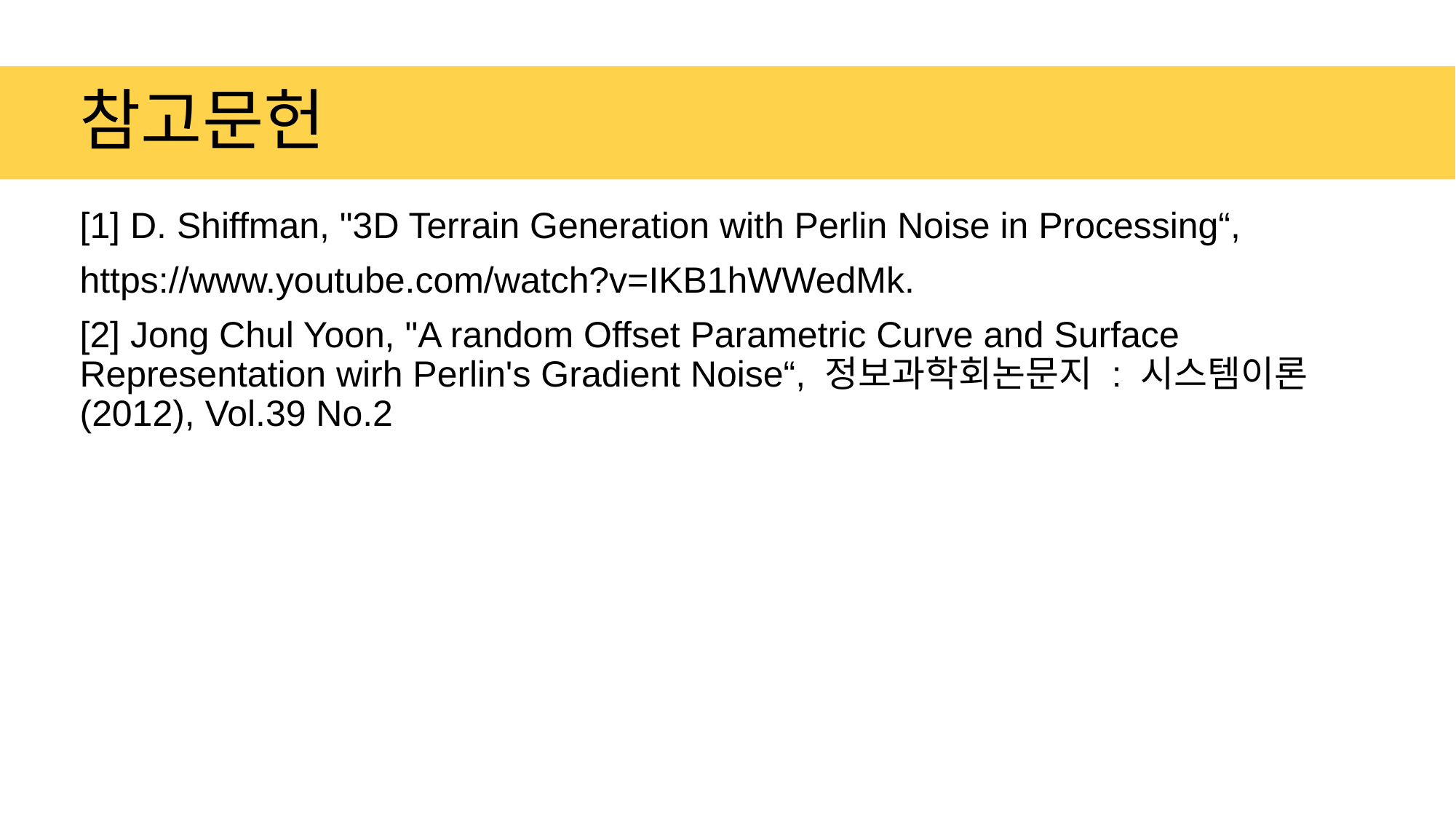

# 참고문헌

[1] D. Shiffman, "3D Terrain Generation with Perlin Noise in Processing“,
https://www.youtube.com/watch?v=IKB1hWWedMk.
[2] Jong Chul Yoon, "A random Offset Parametric Curve and Surface Representation wirh Perlin's Gradient Noise“, 정보과학회논문지 : 시스템이론(2012), Vol.39 No.2